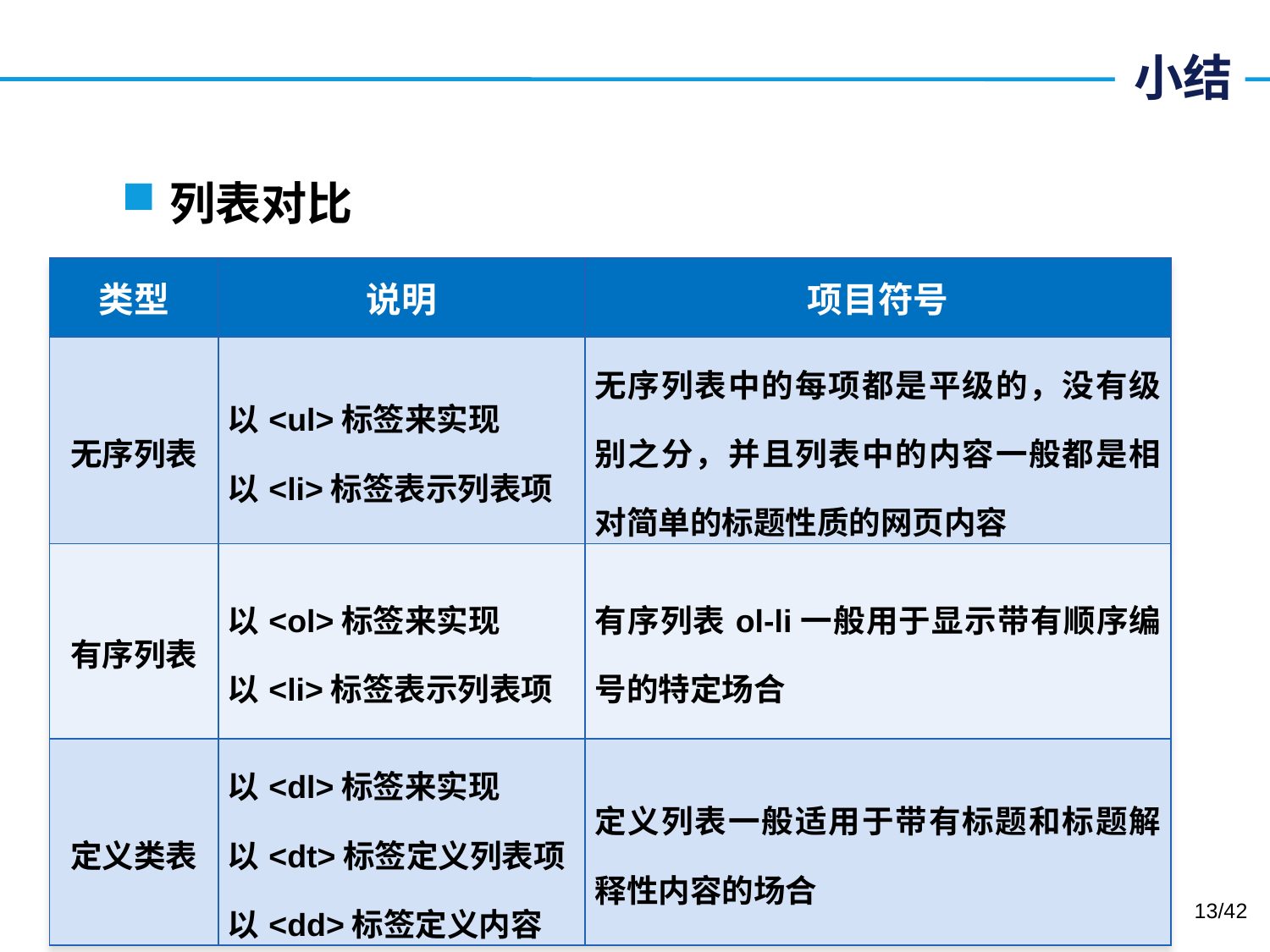

# 小结
列表对比
| 类型 | 说明 | 项目符号 |
| --- | --- | --- |
| 无序列表 | 以<ul>标签来实现 以<li>标签表示列表项 | 无序列表中的每项都是平级的，没有级别之分，并且列表中的内容一般都是相对简单的标题性质的网页内容 |
| 有序列表 | 以<ol>标签来实现 以<li>标签表示列表项 | 有序列表ol-li一般用于显示带有顺序编号的特定场合 |
| 定义类表 | 以<dl>标签来实现 以<dt>标签定义列表项 以<dd>标签定义内容 | 定义列表一般适用于带有标题和标题解释性内容的场合 |
13/42